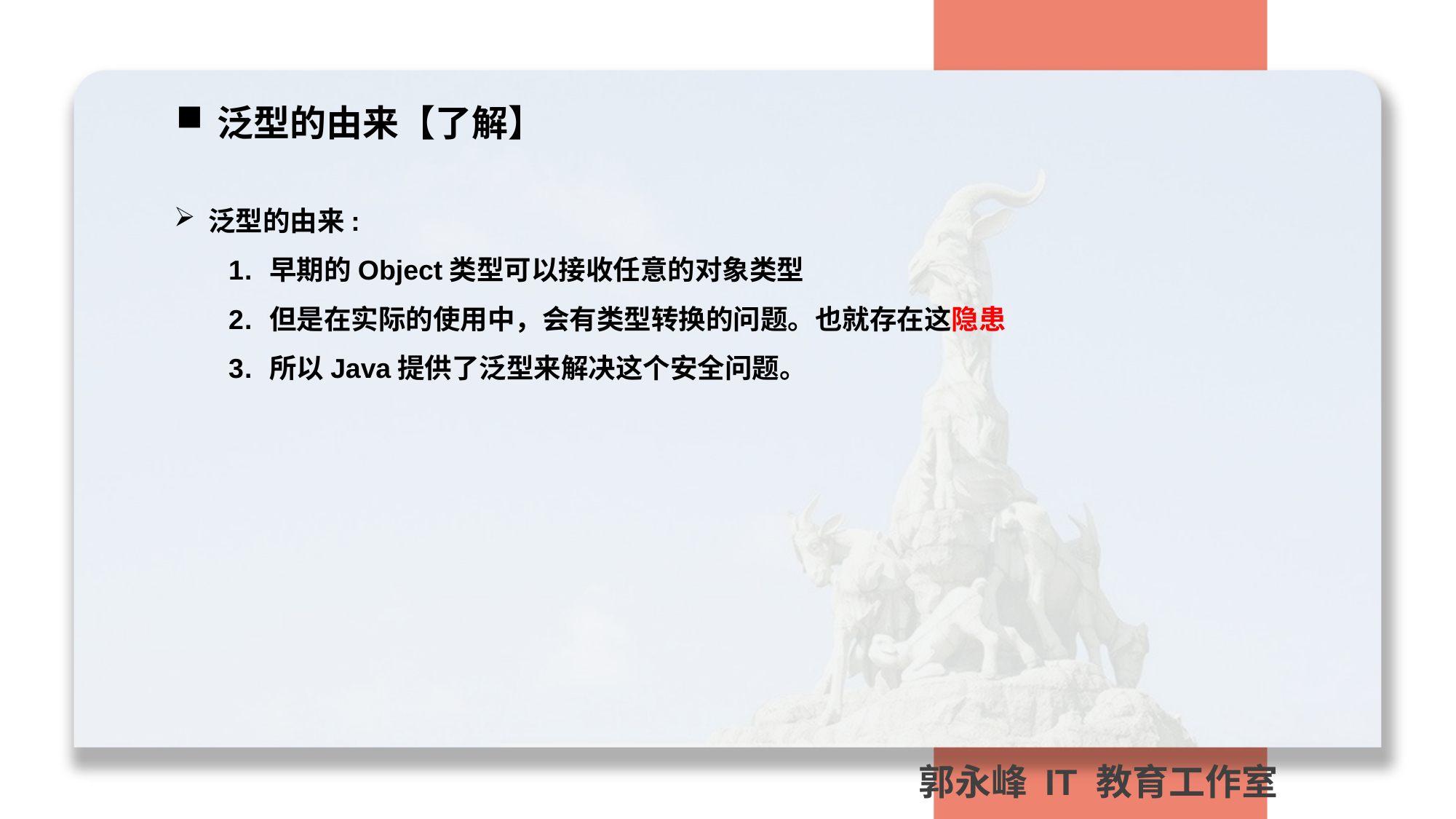

泛型的由来【了解】
泛型的由来:
早期的Object类型可以接收任意的对象类型
但是在实际的使用中，会有类型转换的问题。也就存在这隐患
所以Java提供了泛型来解决这个安全问题。